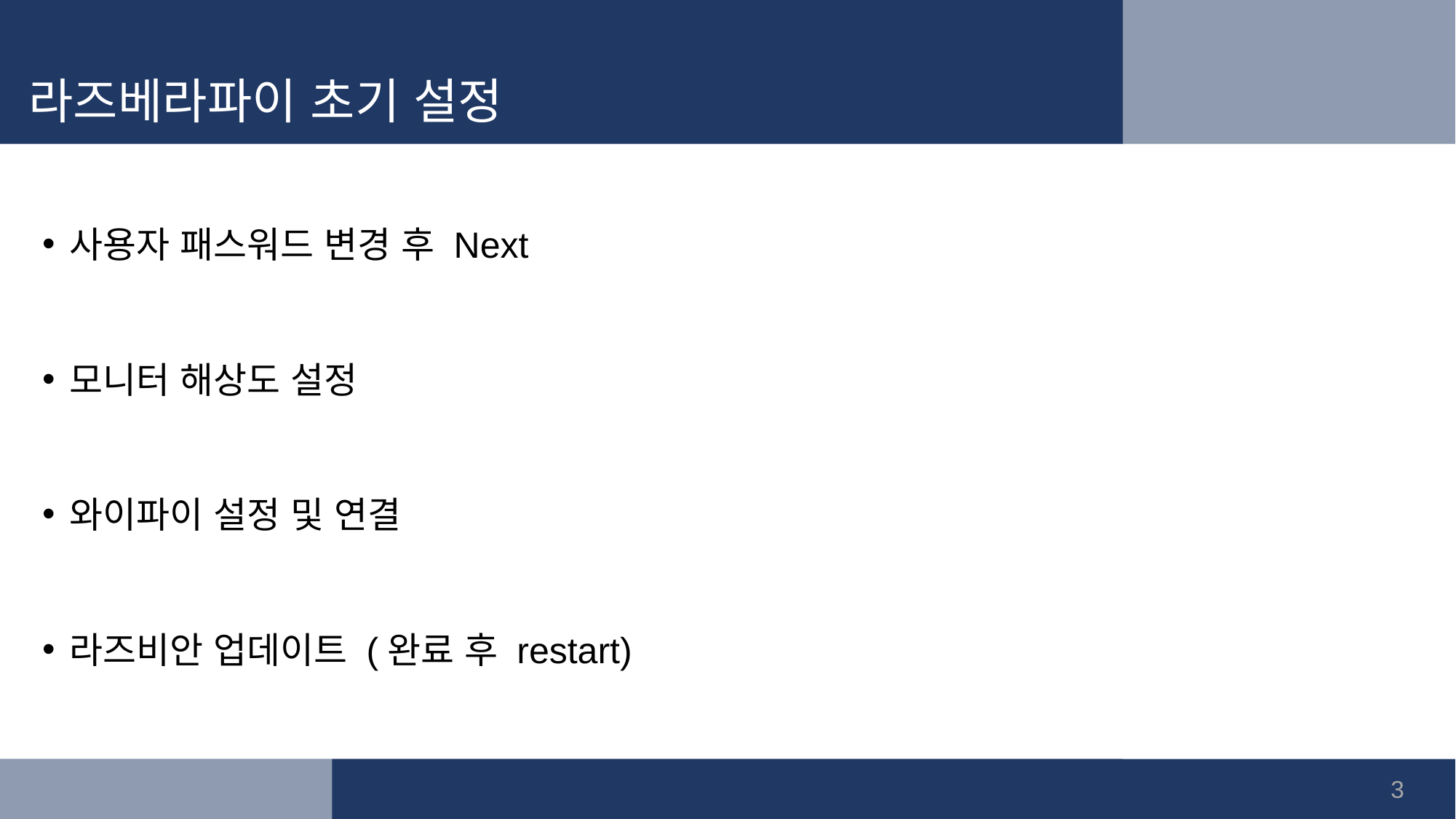

# 라즈베라파이 초기 설정
사용자 패스워드 변경 후 Next

모니터 해상도 설정

와이파이 설정 및 연결

라즈비안 업데이트 (완료 후 restart)
3